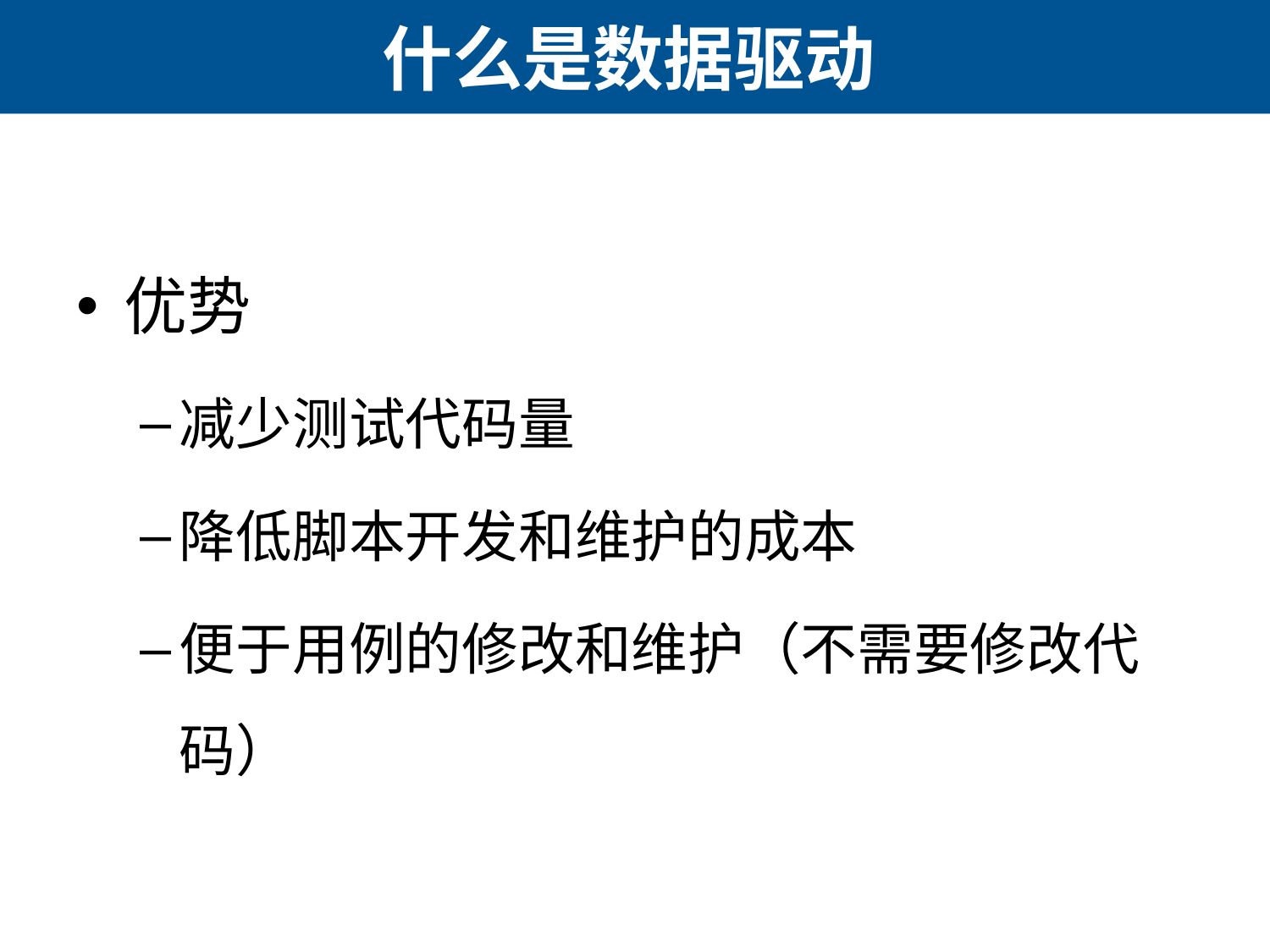

# 什么是数据驱动
优势
减少测试代码量
降低脚本开发和维护的成本
便于用例的修改和维护（不需要修改代码）